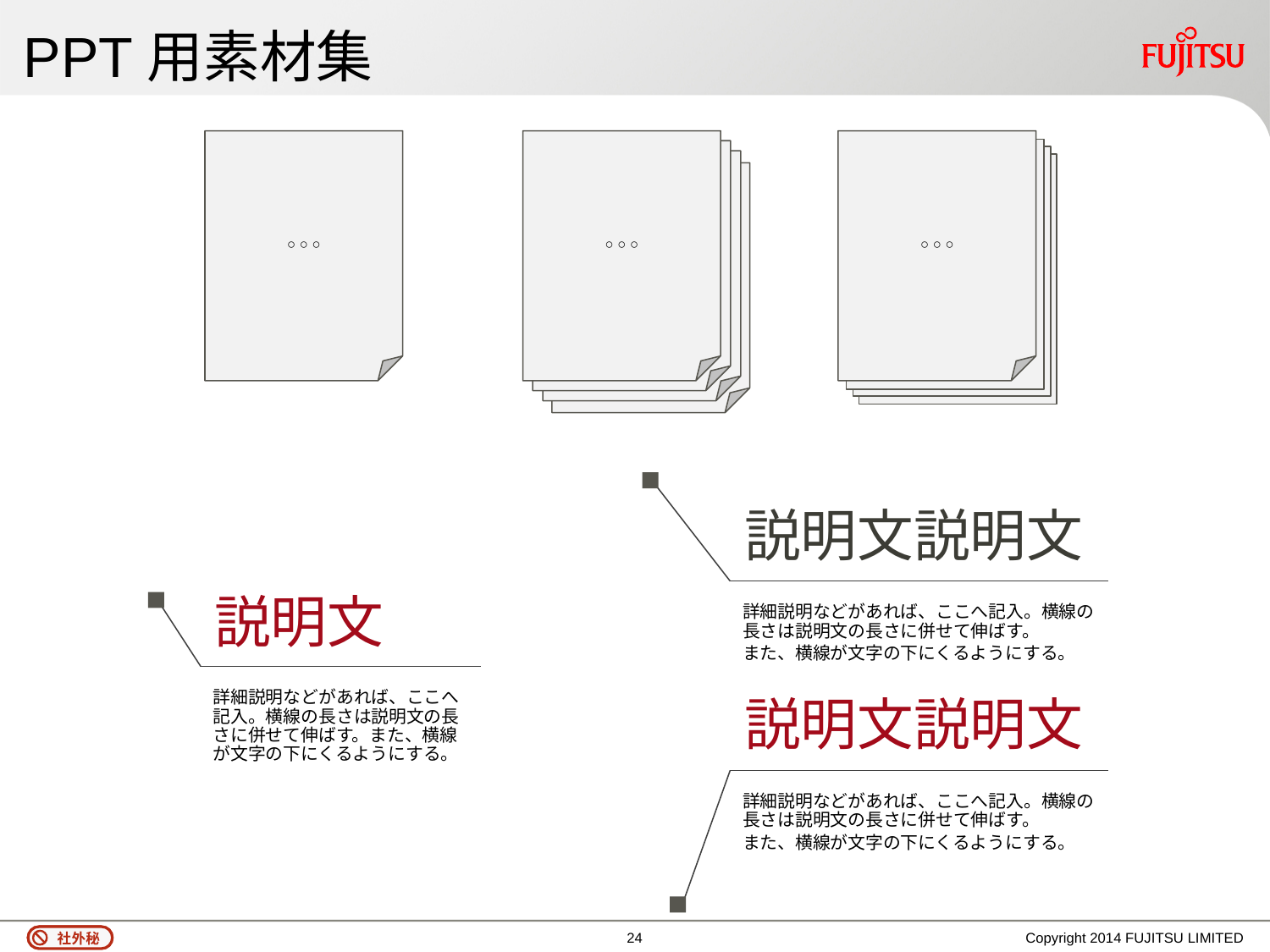

# PPT用素材集
○ ○ ○
○ ○ ○
申込書諸届投信
外為 等
申込書諸届投信
外為 等
申込書諸届投信
外為 等
○ ○ ○

説明文説明文
説明文

詳細説明などがあれば、ここへ記入。横線の長さは説明文の長さに併せて伸ばす。
また、横線が文字の下にくるようにする。
詳細説明などがあれば、ここへ記入。横線の長さは説明文の長さに併せて伸ばす。また、横線が文字の下にくるようにする。

説明文説明文
詳細説明などがあれば、ここへ記入。横線の長さは説明文の長さに併せて伸ばす。
また、横線が文字の下にくるようにする。

24
Copyright 2014 FUJITSU LIMITED